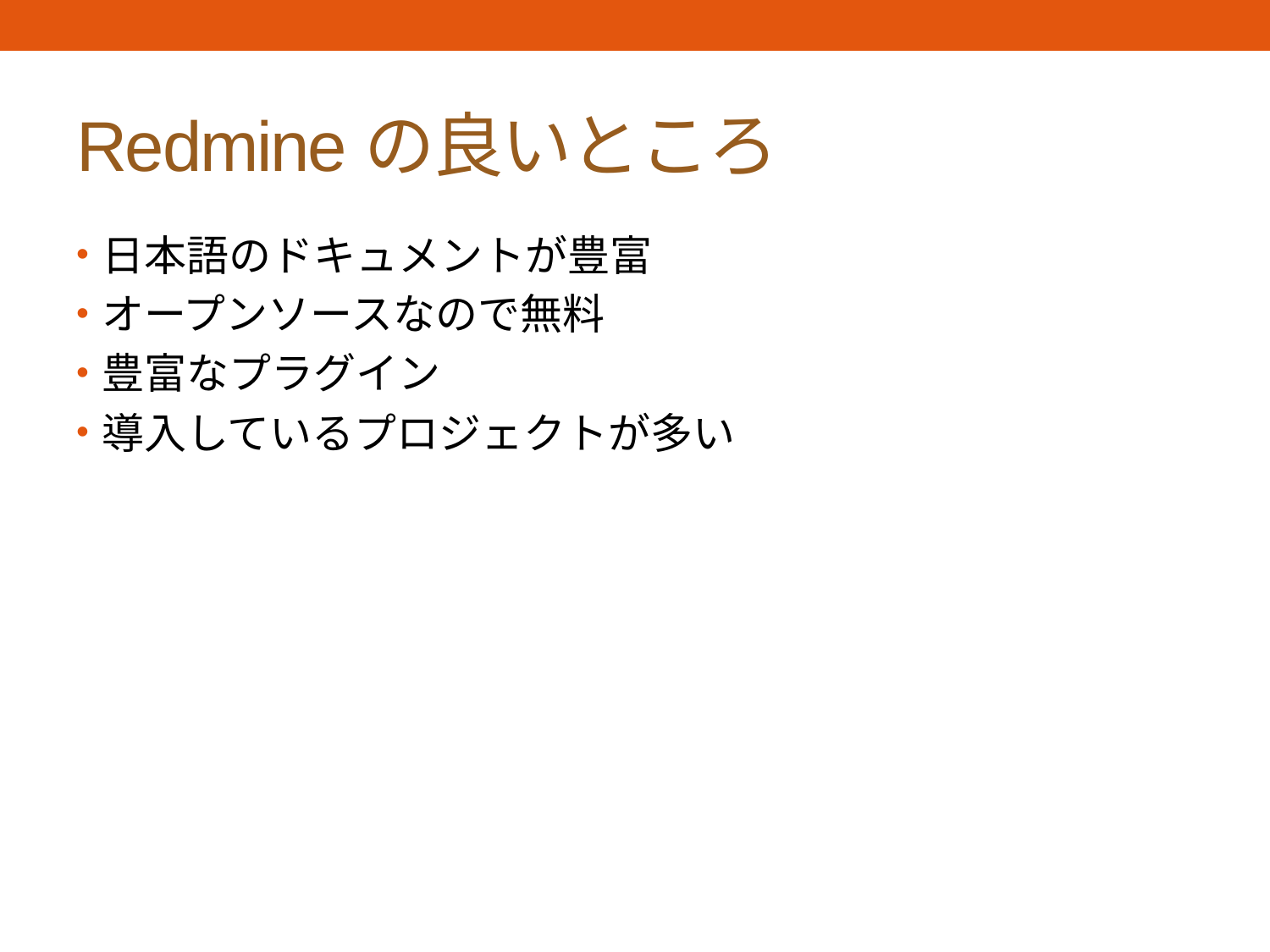

# Redmineの良いところ
日本語のドキュメントが豊富
オープンソースなので無料
豊富なプラグイン
導入しているプロジェクトが多い